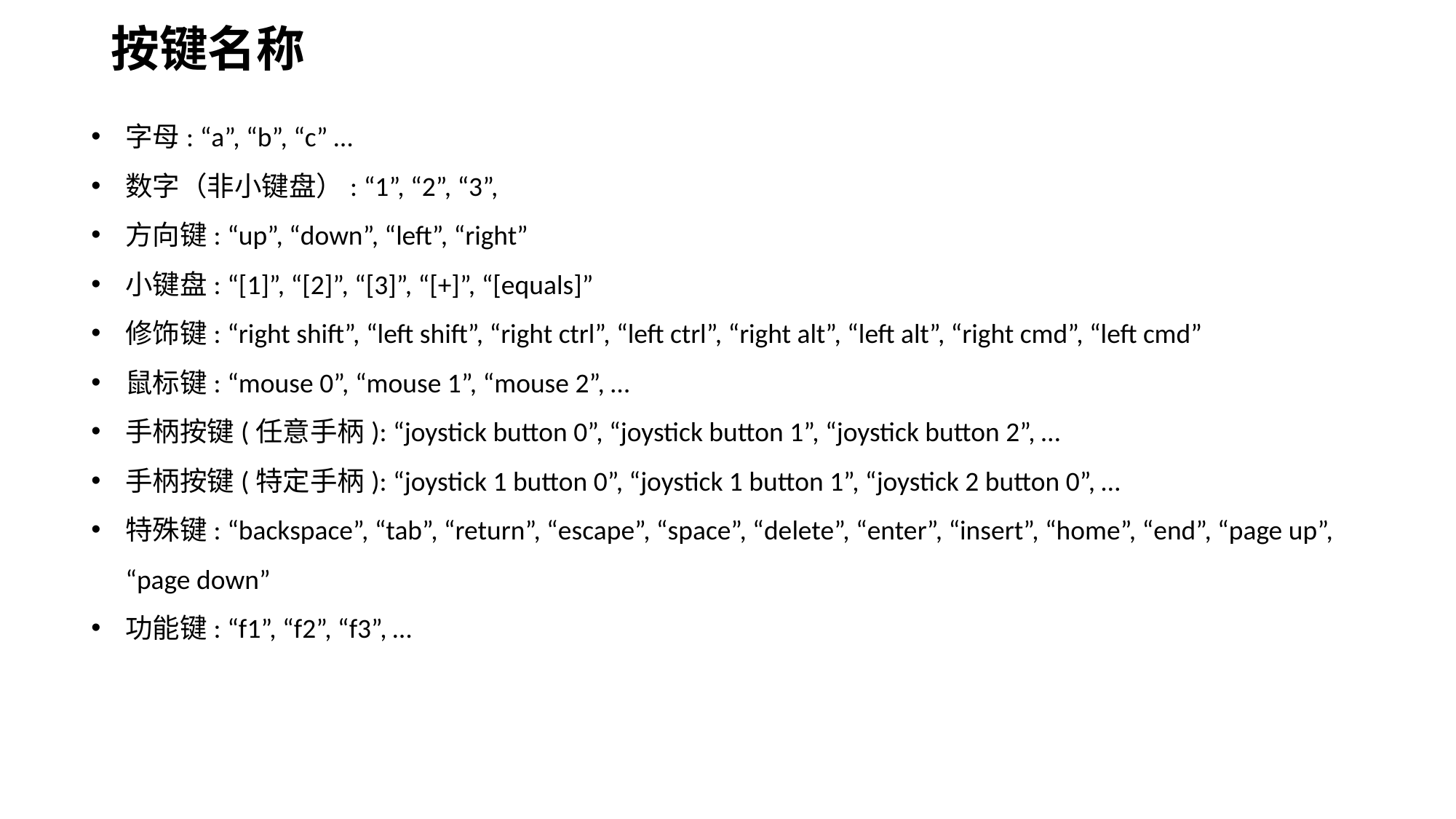

按键名称
字母: “a”, “b”, “c” …
数字（非小键盘）: “1”, “2”, “3”,
方向键: “up”, “down”, “left”, “right”
小键盘: “[1]”, “[2]”, “[3]”, “[+]”, “[equals]”
修饰键: “right shift”, “left shift”, “right ctrl”, “left ctrl”, “right alt”, “left alt”, “right cmd”, “left cmd”
鼠标键: “mouse 0”, “mouse 1”, “mouse 2”, …
手柄按键(任意手柄): “joystick button 0”, “joystick button 1”, “joystick button 2”, …
手柄按键(特定手柄): “joystick 1 button 0”, “joystick 1 button 1”, “joystick 2 button 0”, …
特殊键: “backspace”, “tab”, “return”, “escape”, “space”, “delete”, “enter”, “insert”, “home”, “end”, “page up”, “page down”
功能键: “f1”, “f2”, “f3”, …